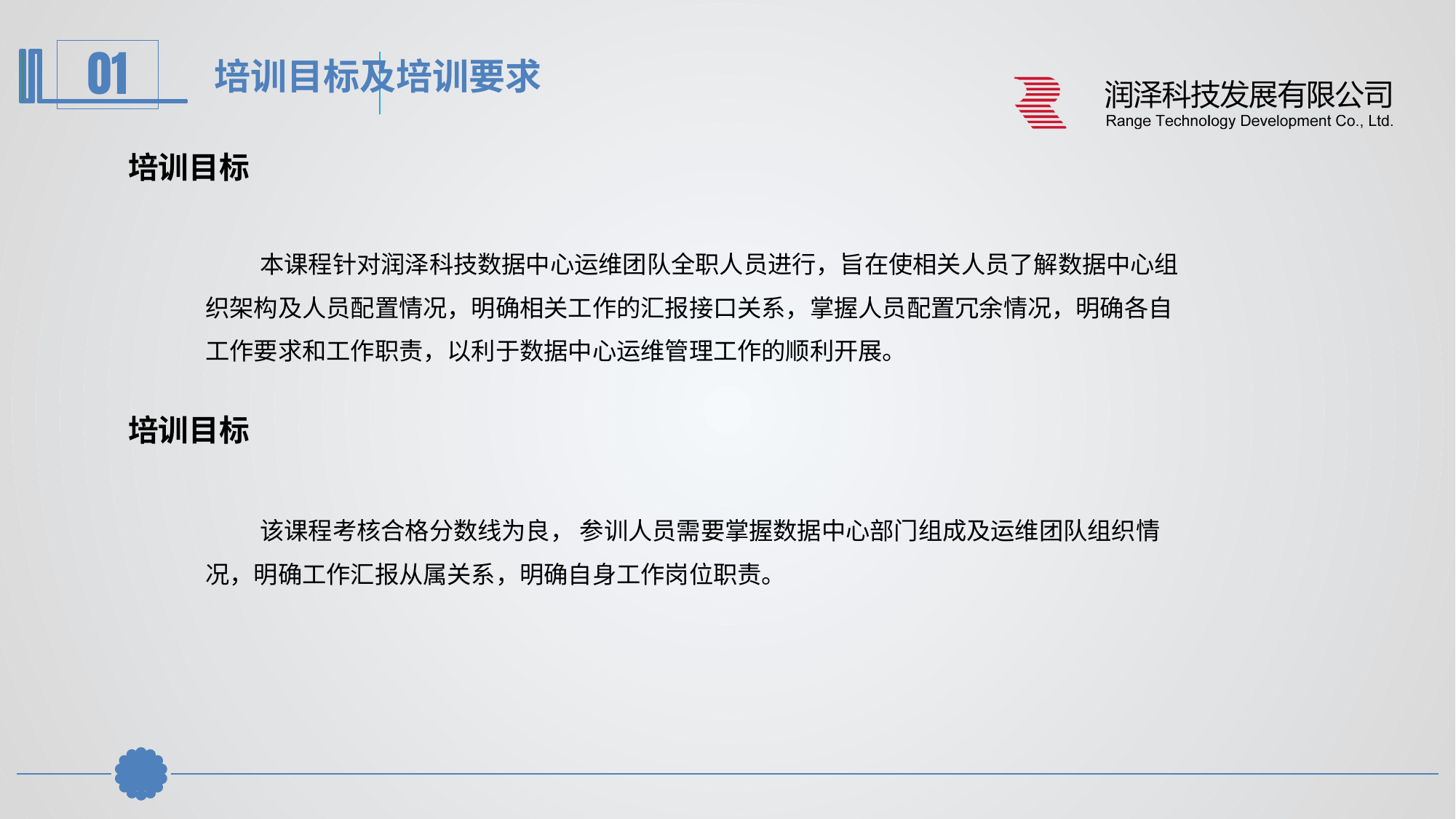

培训目标及培训要求
培训目标
本课程针对润泽科技数据中心运维团队全职人员进行，旨在使相关人员了解数据中心组织架构及人员配置情况，明确相关工作的汇报接口关系，掌握人员配置冗余情况，明确各自工作要求和工作职责，以利于数据中心运维管理工作的顺利开展。
培训目标
该课程考核合格分数线为良， 参训人员需要掌握数据中心部门组成及运维团队组织情况，明确工作汇报从属关系，明确自身工作岗位职责。
3